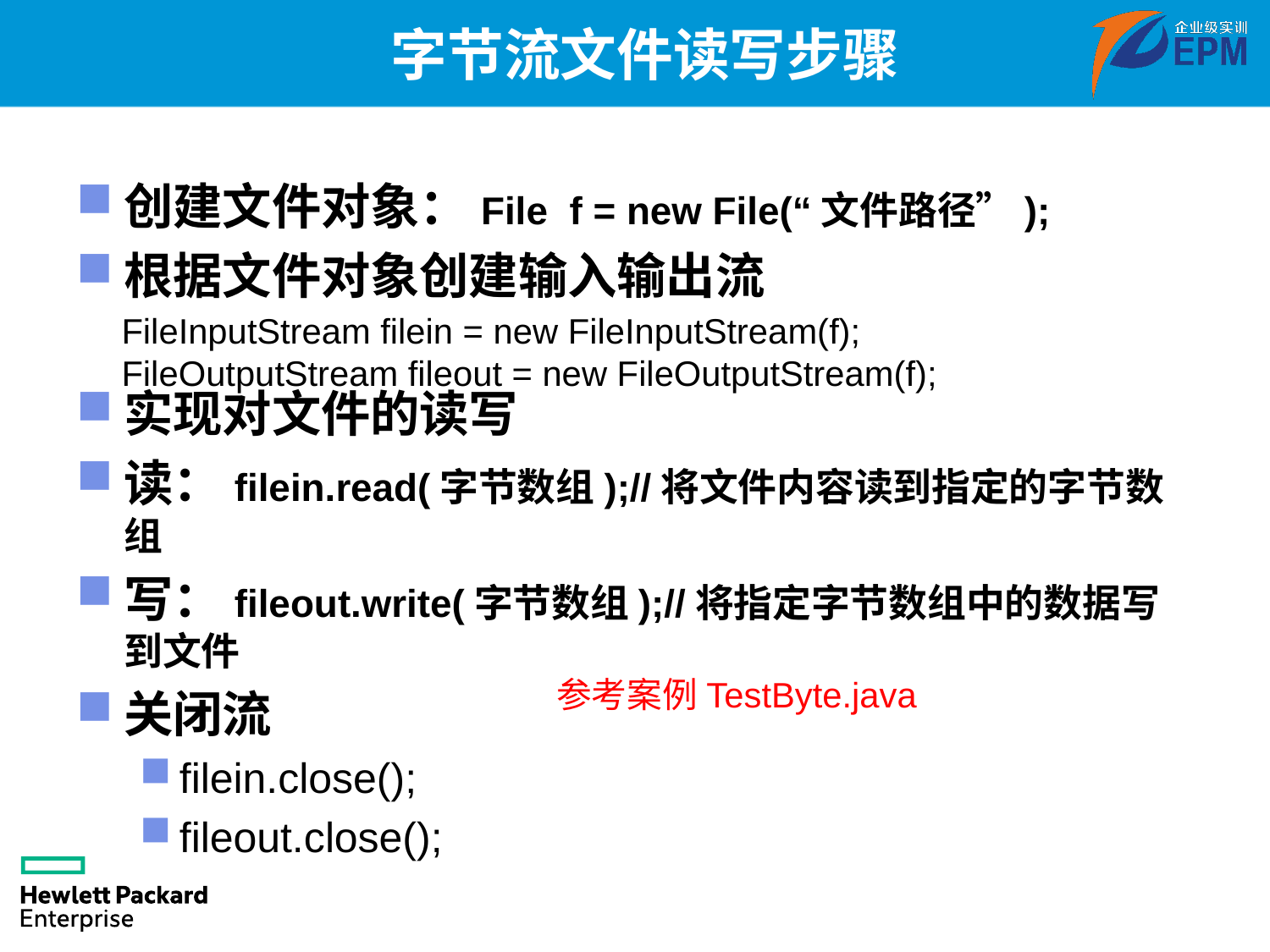

# 字节流文件读写步骤
创建文件对象：File  f = new File(“文件路径”);
根据文件对象创建输入输出流

实现对文件的读写
读：filein.read(字节数组);//将文件内容读到指定的字节数组
写：fileout.write(字节数组);//将指定字节数组中的数据写到文件
关闭流
filein.close();
fileout.close();
FileInputStream filein = new FileInputStream(f);
FileOutputStream fileout = new FileOutputStream(f);

参考案例TestByte.java